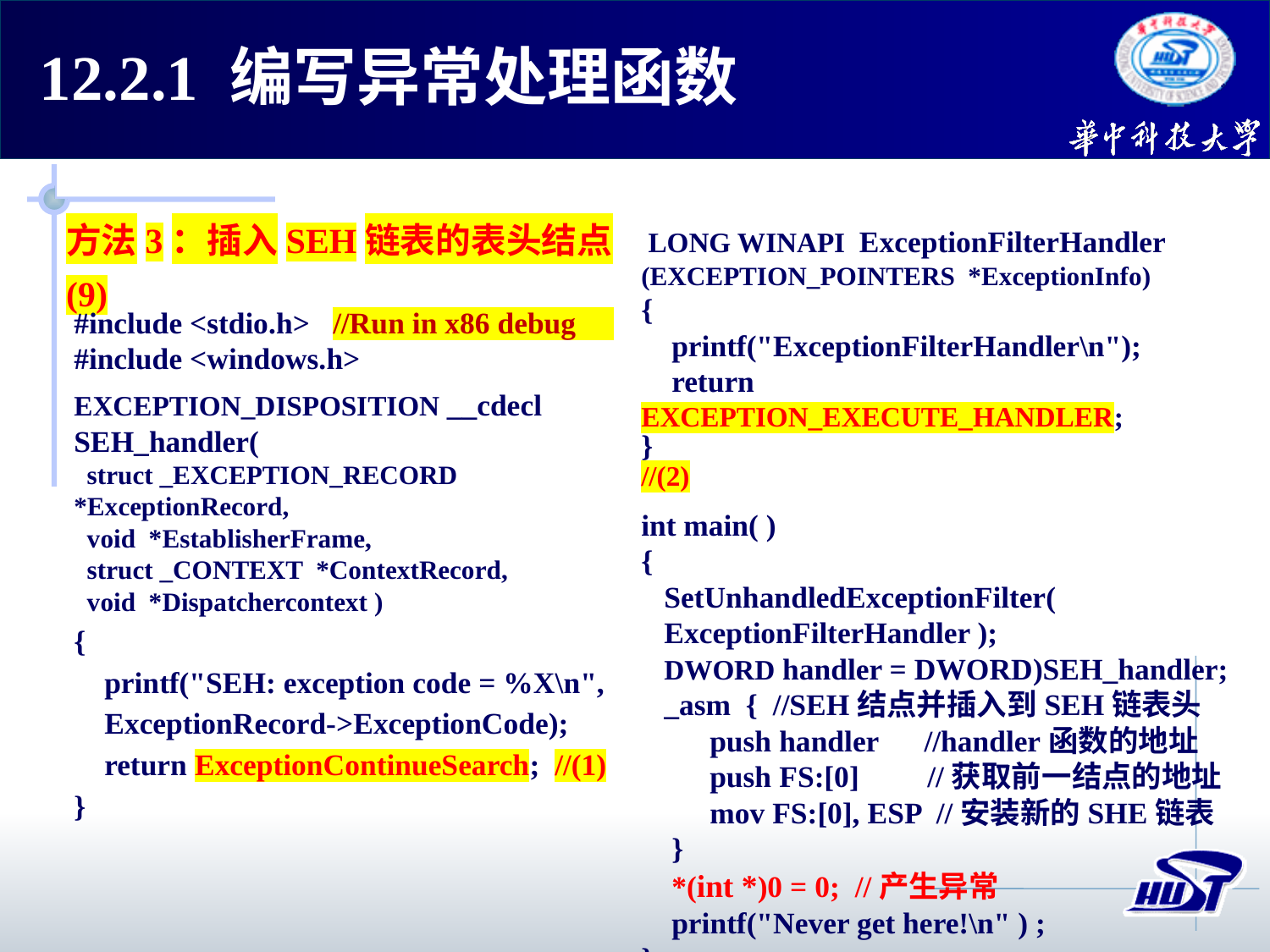

12.2.1 编写异常处理函数
方法3：插入SEH链表的表头结点 (9)
 LONG WINAPI  ExceptionFilterHandler  (EXCEPTION_POINTERS  *ExceptionInfo)
{
    printf("ExceptionFilterHandler\n");
    return EXCEPTION_EXECUTE_HANDLER;
}			                      //(2)
int main( )
{
   SetUnhandledExceptionFilter(
   ExceptionFilterHandler );
   DWORD handler = DWORD)SEH_handler;
   _asm  {  //SEH结点并插入到SEH链表头
         push handler      //handler函数的地址
         push FS:[0]         //获取前一结点的地址
         mov FS:[0], ESP  //安装新的SHE链表
    }
    *(int *)0 = 0;  //产生异常
    printf("Never get here!\n" ) ;
}
#include <stdio.h>   //Run in x86 debug
#include <windows.h>
EXCEPTION_DISPOSITION __cdecl SEH_handler(
  struct _EXCEPTION_RECORD *ExceptionRecord,
  void  *EstablisherFrame,
  struct _CONTEXT  *ContextRecord,
  void  *Dispatchercontext )
{
    printf("SEH: exception code = %X\n",
    ExceptionRecord->ExceptionCode);
    return ExceptionContinueSearch;  //(1)
}